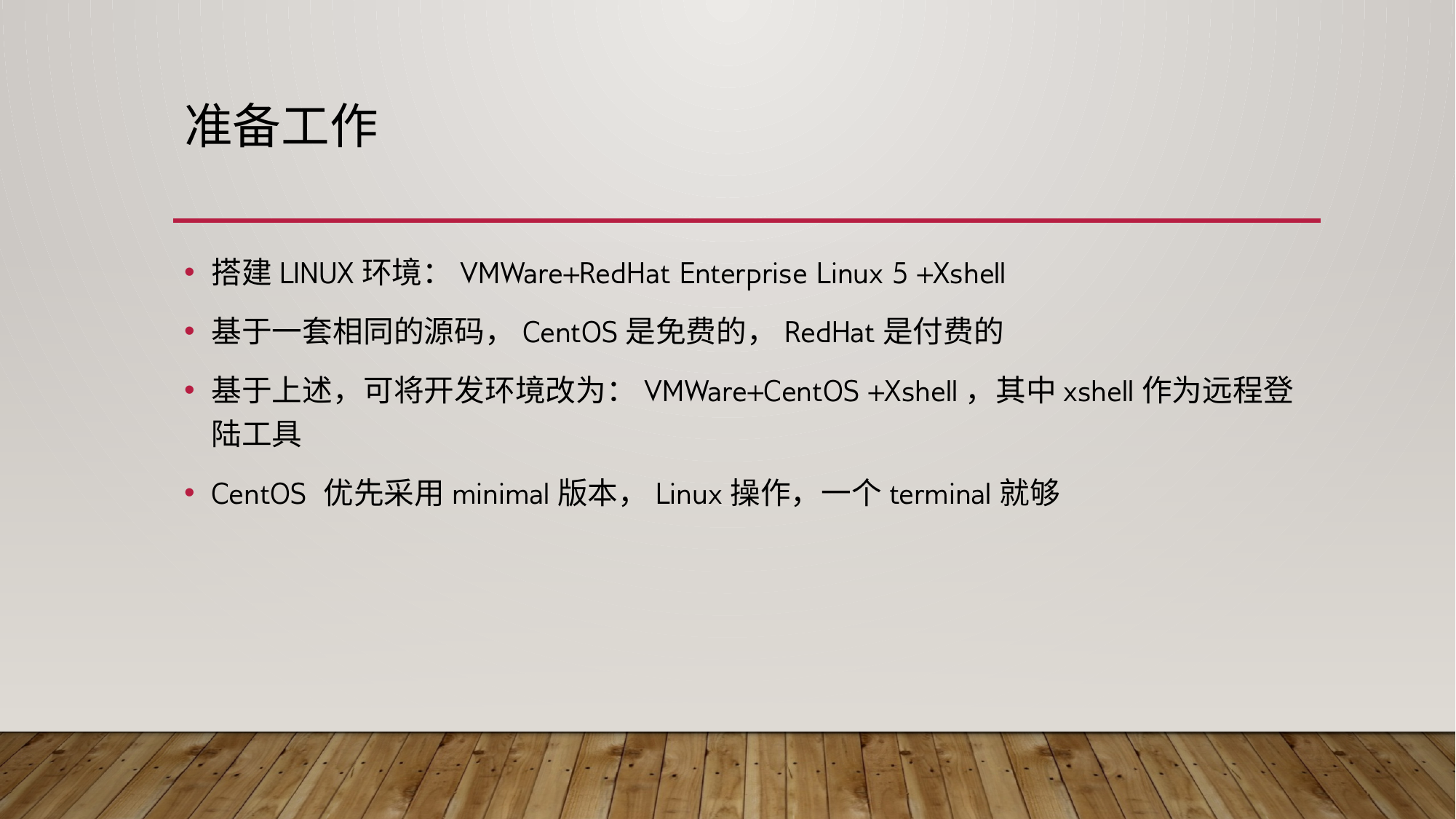

# 准备工作
搭建LINUX环境：VMWare+RedHat Enterprise Linux 5 +Xshell
基于一套相同的源码，CentOS是免费的，RedHat是付费的
基于上述，可将开发环境改为：VMWare+CentOS +Xshell，其中xshell作为远程登陆工具
CentOS 优先采用minimal版本，Linux操作，一个terminal就够